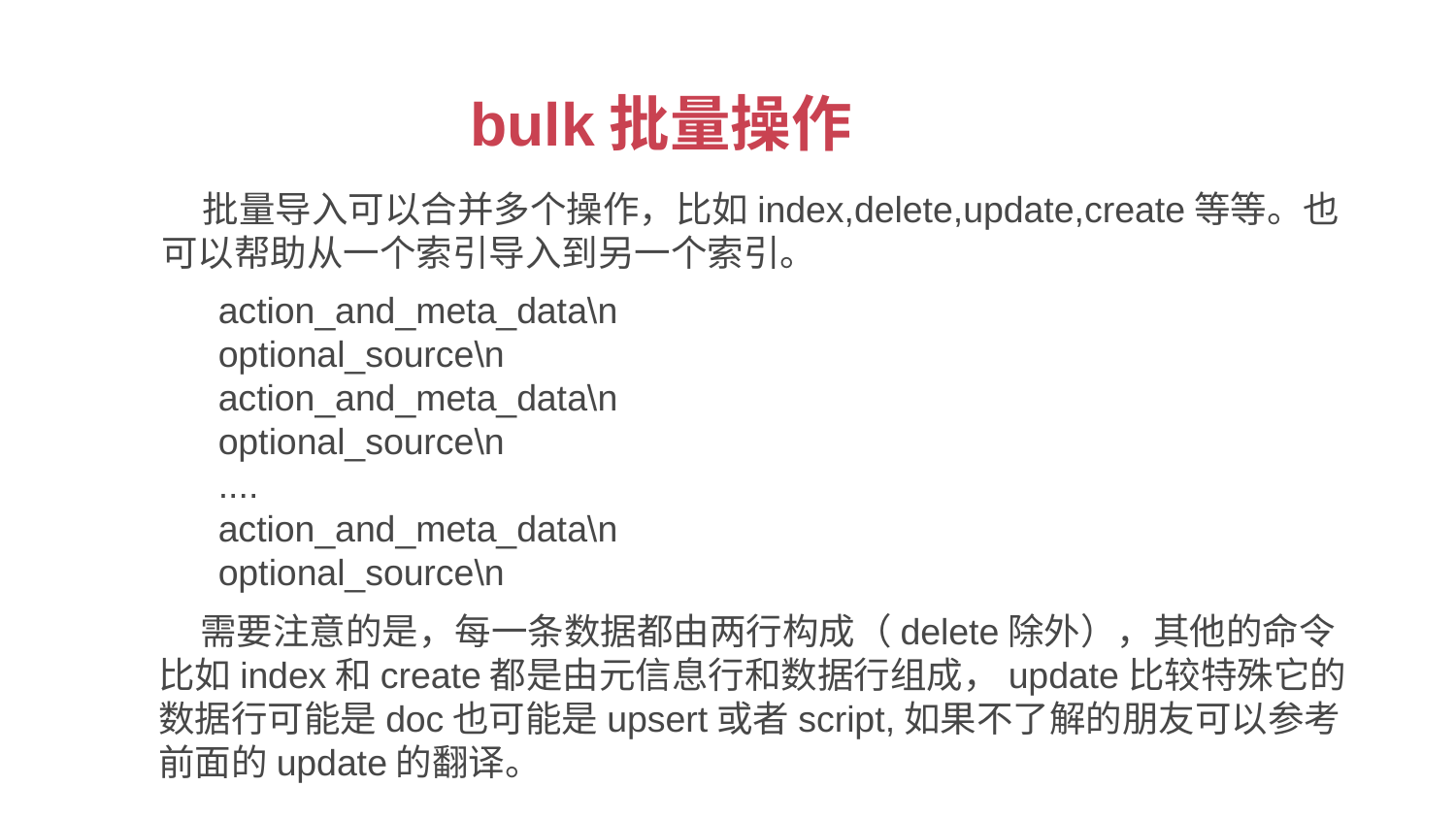

bulk批量操作
    批量导入可以合并多个操作，比如index,delete,update,create等等。也可以帮助从一个索引导入到另一个索引。
action_and_meta_data\n
optional_source\n
action_and_meta_data\n
optional_source\n
....
action_and_meta_data\n
optional_source\n
    需要注意的是，每一条数据都由两行构成（delete除外），其他的命令比如index和create都是由元信息行和数据行组成，update比较特殊它的数据行可能是doc也可能是upsert或者script,如果不了解的朋友可以参考前面的update的翻译。